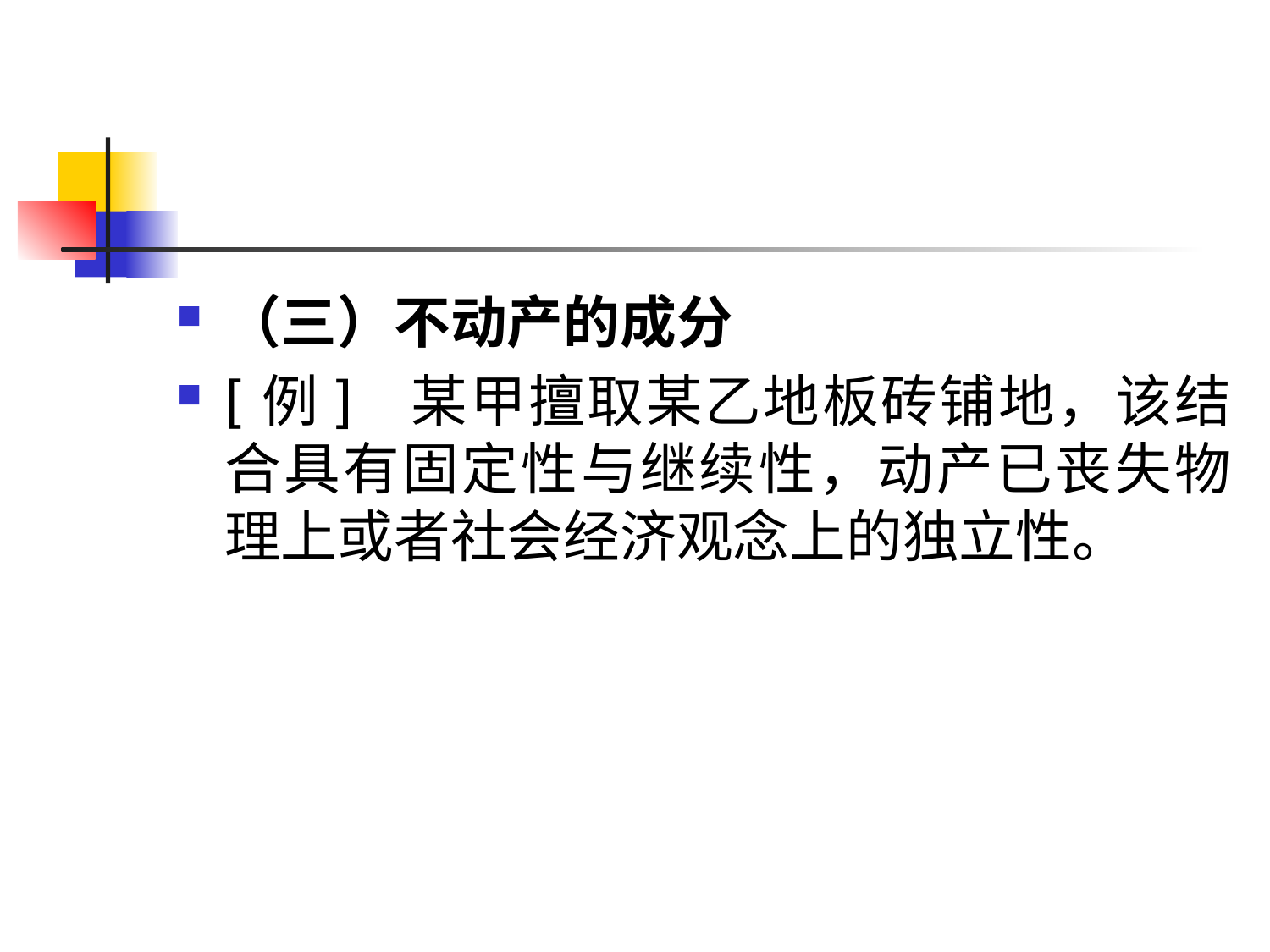

#
（三）不动产的成分
[例]  某甲擅取某乙地板砖铺地，该结合具有固定性与继续性，动产已丧失物理上或者社会经济观念上的独立性。